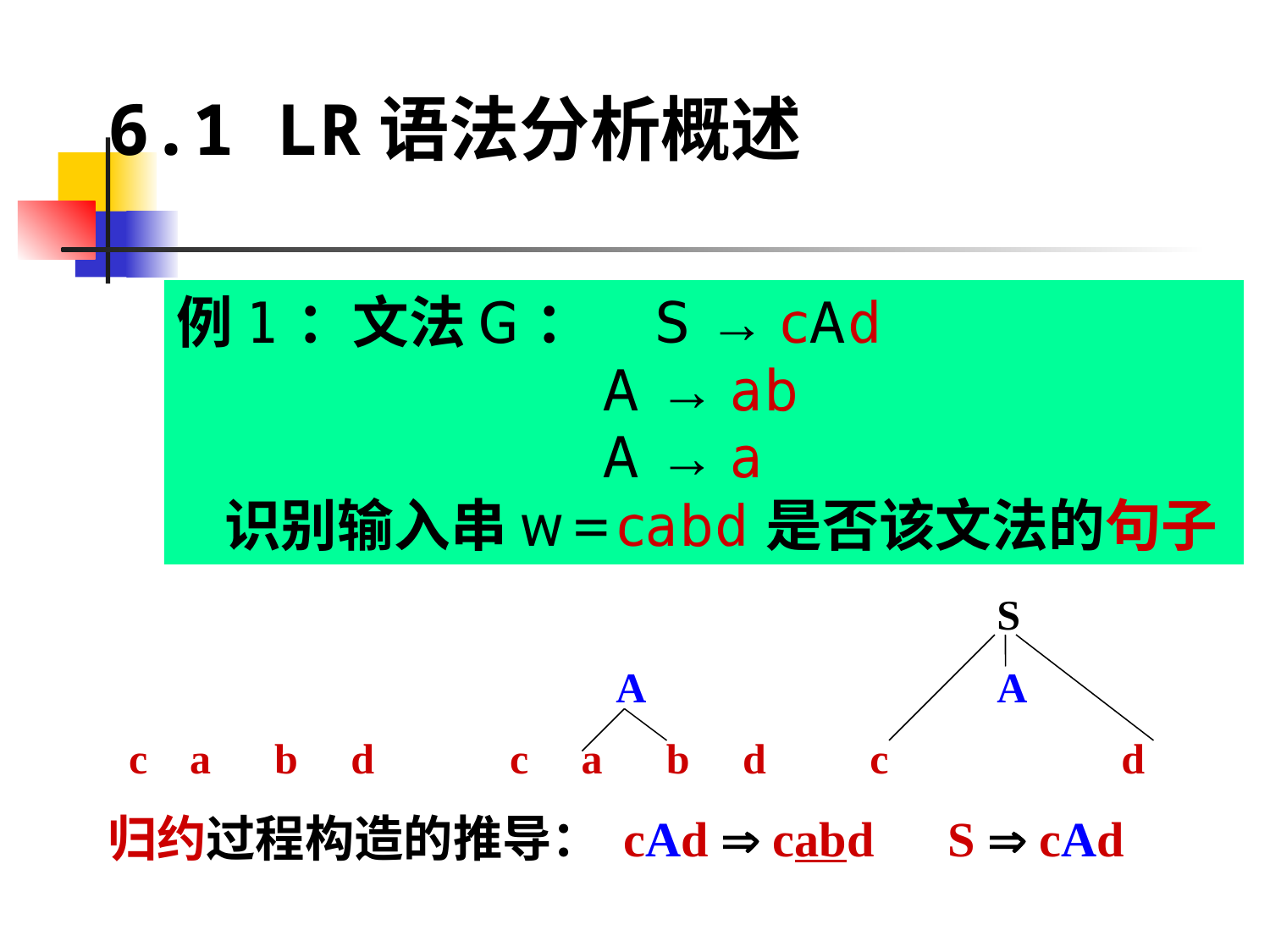

# 6.1 LR语法分析概述
例1：文法G：    S → cAd
                       A → ab
                       A → a
识别输入串w=cabd是否该文法的句子
							S
				A			A
  c    a      b     d	  c     a      b     d  	c                      d
归约过程构造的推导： cAd ⇒ cabd      S ⇒ cAd